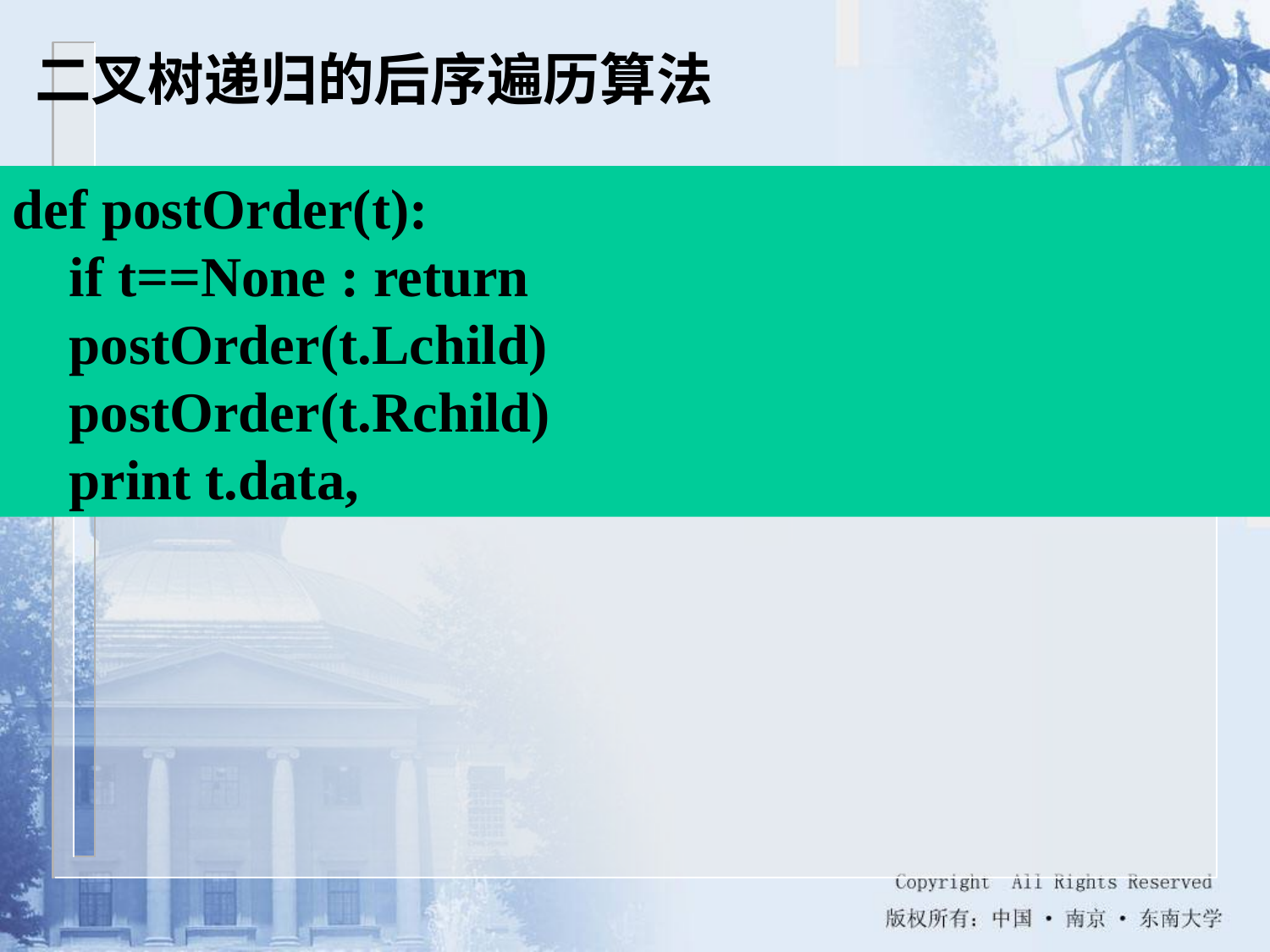

二叉树递归的后序遍历算法
def postOrder(t):
    if t==None : return
    postOrder(t.Lchild)
    postOrder(t.Rchild)
    print t.data,